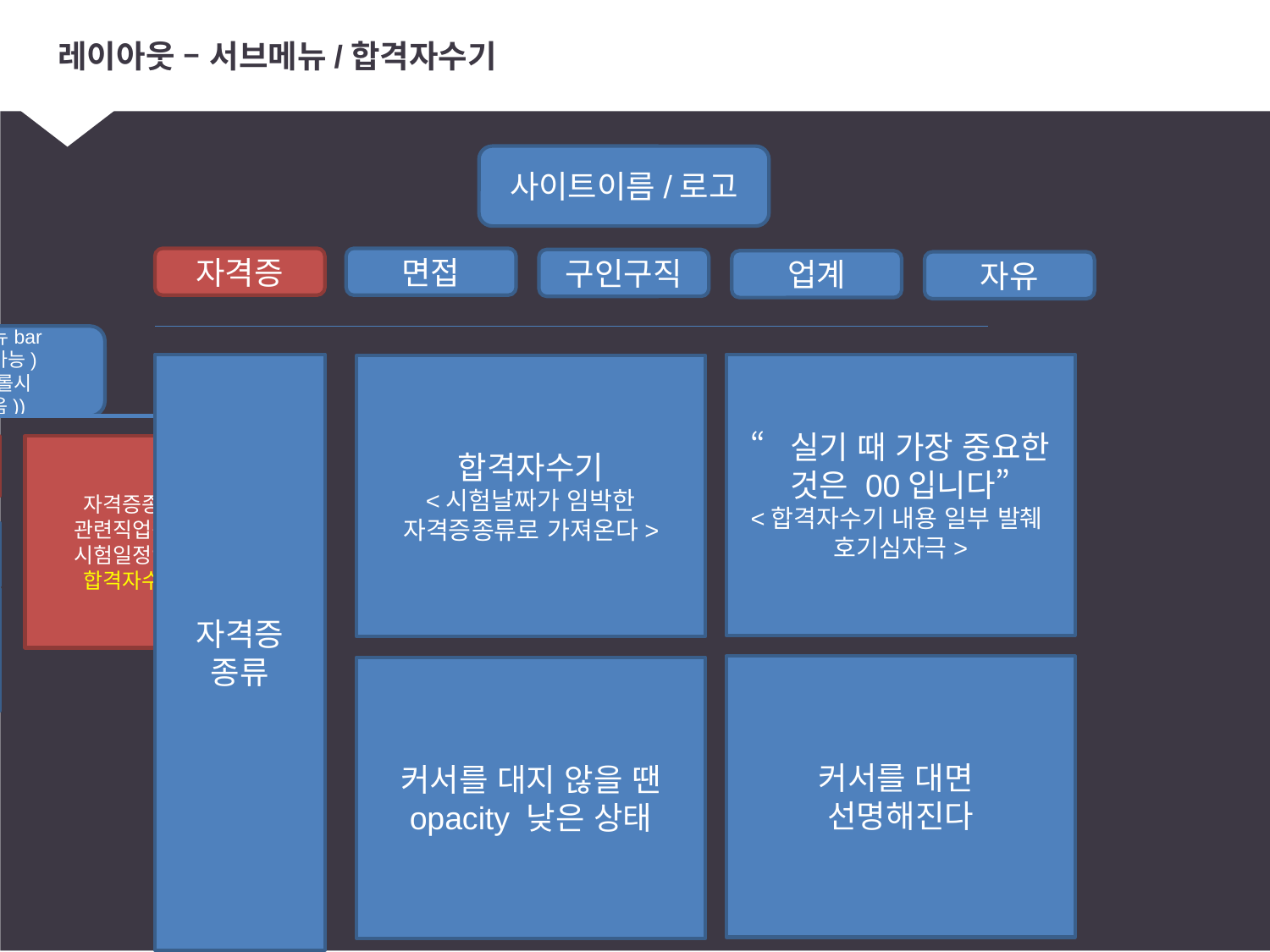

# 레이아웃 – 서브메뉴/합격자수기
사이트이름/로고
자격증
면접
구인구직
업계
자유
전체메뉴bar
(접기가능)
((스크롤시
따라옴))
자격증
종류
“실기 때 가장 중요한 것은 00입니다”
<합격자수기 내용 일부 발췌  호기심자극>
합격자수기
<시험날짜가 임박한
자격증종류로 가져온다>
자격증
자격증종류
관련직업정보
시험일정안내
합격자수기
면접
구인/
업계
커서를 대면
선명해진다
커서를 대지 않을 땐
opacity 낮은 상태
자유
자격증종류별로 합격자수기를 볼 수 있다.